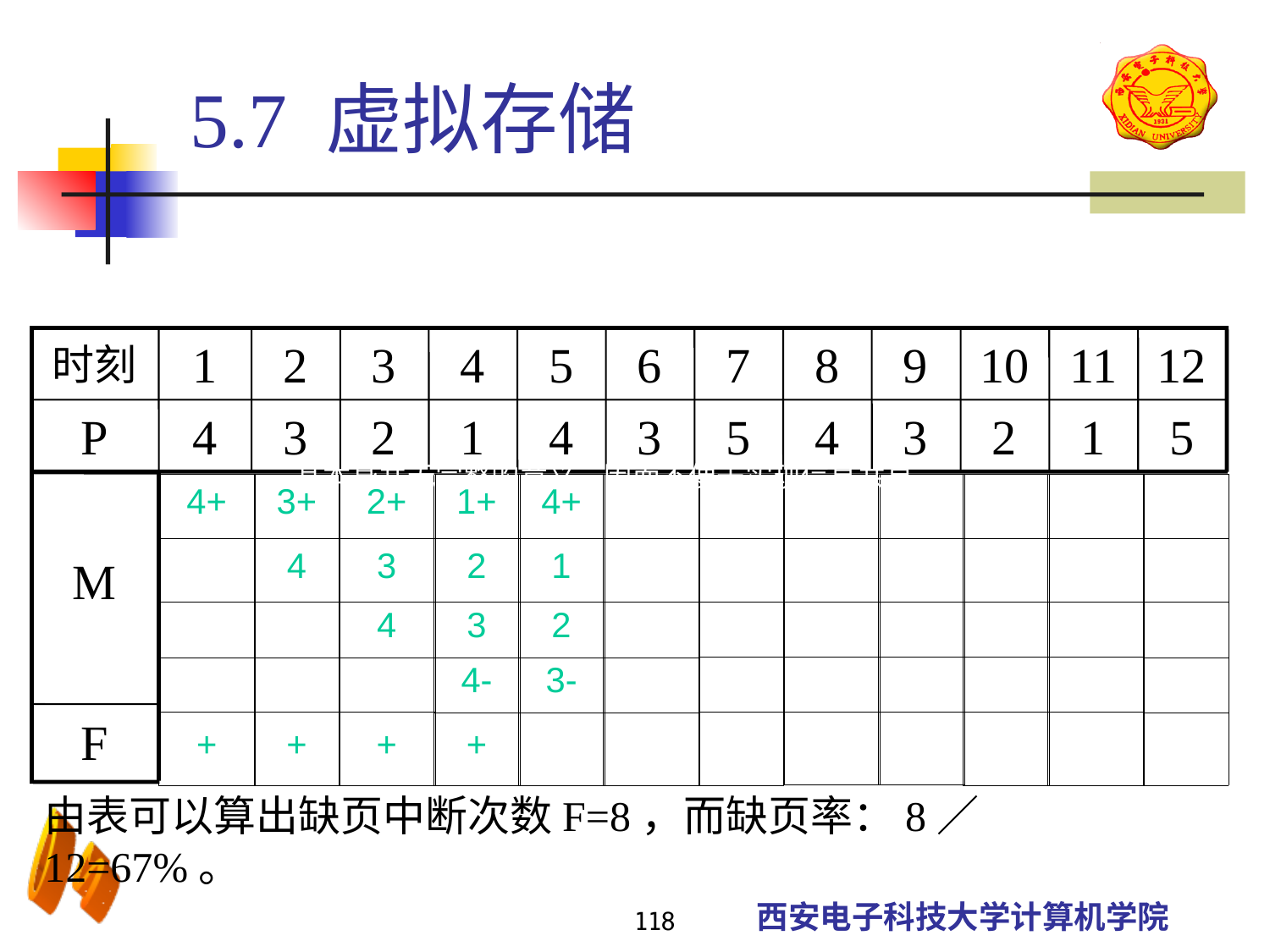

5.7 虚拟存储
时刻

1

2

3

4

5

6

7

8

9

10

11

12

P

4
3
2
1
4
3
5
4
3
2
1
5

M

F

其本身并无完整的意义，因而不便于实现信息共享

| 5+ |
| --- |
| 3 |
| 4 |
| 1- |
| + |
| 4 |
| --- |
| 5 |
| 3 |
| 1- |
|  |
| 3 |
| --- |
| 4 |
| 5 |
| 1- |
|  |
| 2+ |
| --- |
| 3 |
| 4 |
| 5- |
| + |
| 1+ |
| --- |
| 2 |
| 3 |
| 4- |
| + |
| 4+ |
| --- |
|  |
|  |
|  |
| + |
| 3+ |
| --- |
| 4 |
|  |
|  |
| + |
| 2+ |
| --- |
| 3 |
| 4 |
|  |
| + |
| 1+ |
| --- |
| 2 |
| 3 |
| 4- |
| + |
| 4+ |
| --- |
| 1 |
| 2 |
| 3- |
|  |
| 33+ |
| --- |
| 4 |
| 1 |
| 2- |
|  |
| 5+ |
| --- |
| 1 |
| 2 |
| 3- |
| + |
由表可以算出缺页中断次数F=8，而缺页率：8／12=67%。
118